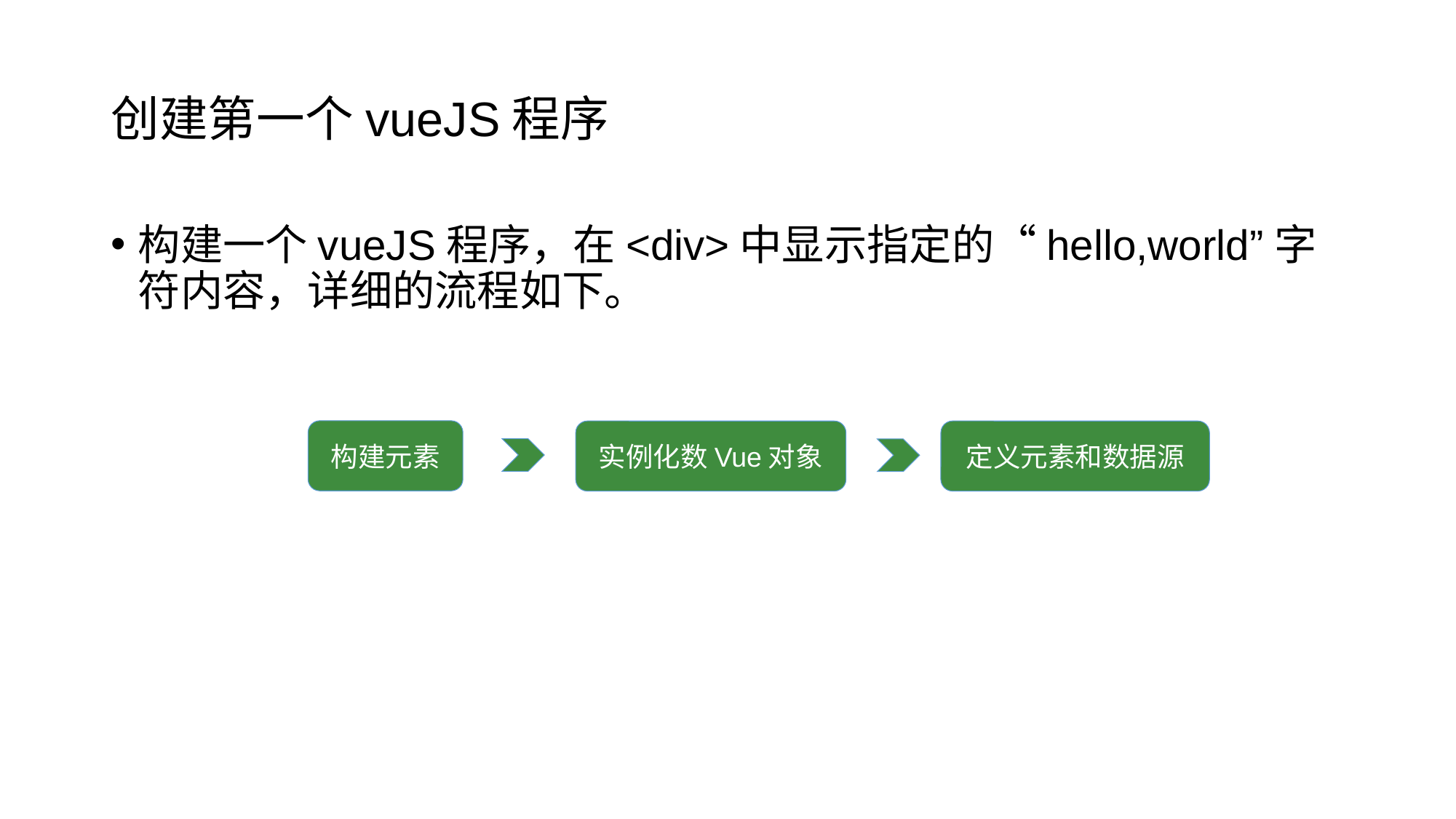

# 创建第一个vueJS程序
构建一个vueJS程序，在<div>中显示指定的“hello,world”字符内容，详细的流程如下。
构建元素
定义元素和数据源
实例化数Vue对象